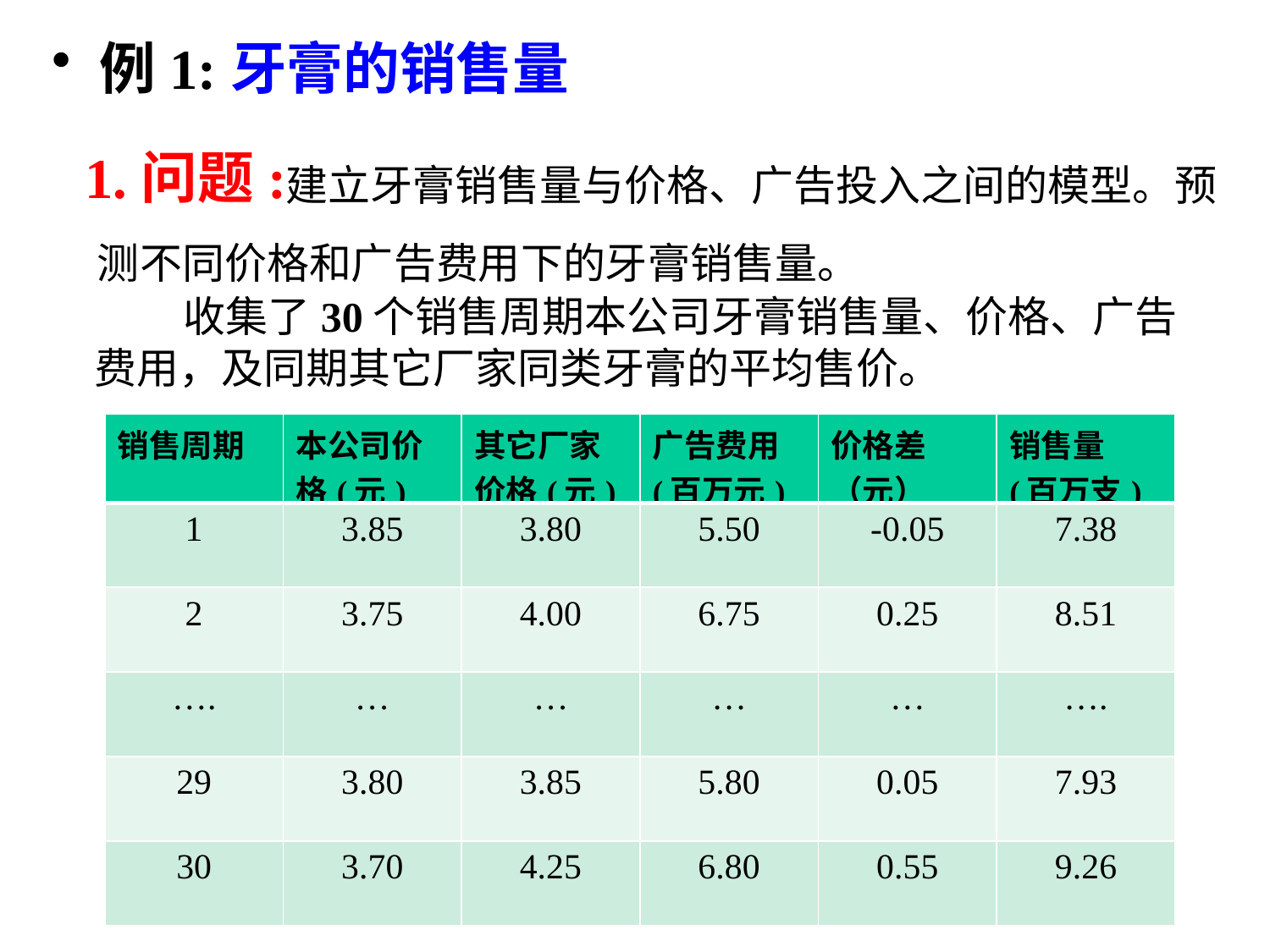

例1:牙膏的销售量
                建立牙膏销售量与价格、广告投入之间的模型。预测不同价格和广告费用下的牙膏销售量。
1.问题:
       收集了30个销售周期本公司牙膏销售量、价格、广告费用，及同期其它厂家同类牙膏的平均售价。
| 销售周期 | 本公司价格(元) | 其它厂家价格(元) | 广告费用(百万元) | 价格差（元） | 销售量(百万支) |
| --- | --- | --- | --- | --- | --- |
| 1 | 3.85 | 3.80 | 5.50 | -0.05 | 7.38 |
| 2 | 3.75 | 4.00 | 6.75 | 0.25 | 8.51 |
| …. | … | … | … | … | …. |
| 29 | 3.80 | 3.85 | 5.80 | 0.05 | 7.93 |
| 30 | 3.70 | 4.25 | 6.80 | 0.55 | 9.26 |